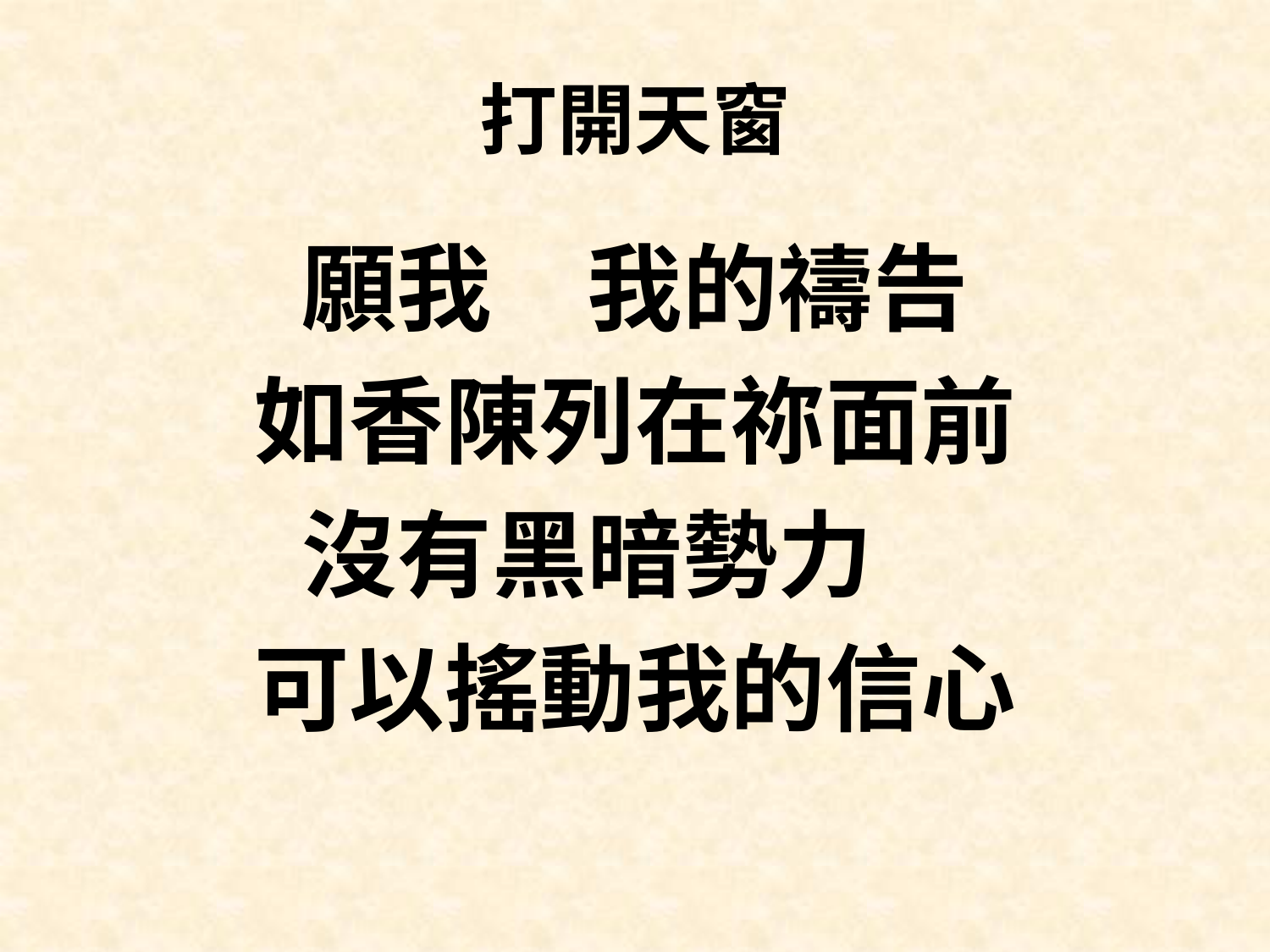

# 打開天窗
願我　我的禱告
如香陳列在祢面前
沒有黑暗勢力
可以搖動我的信心